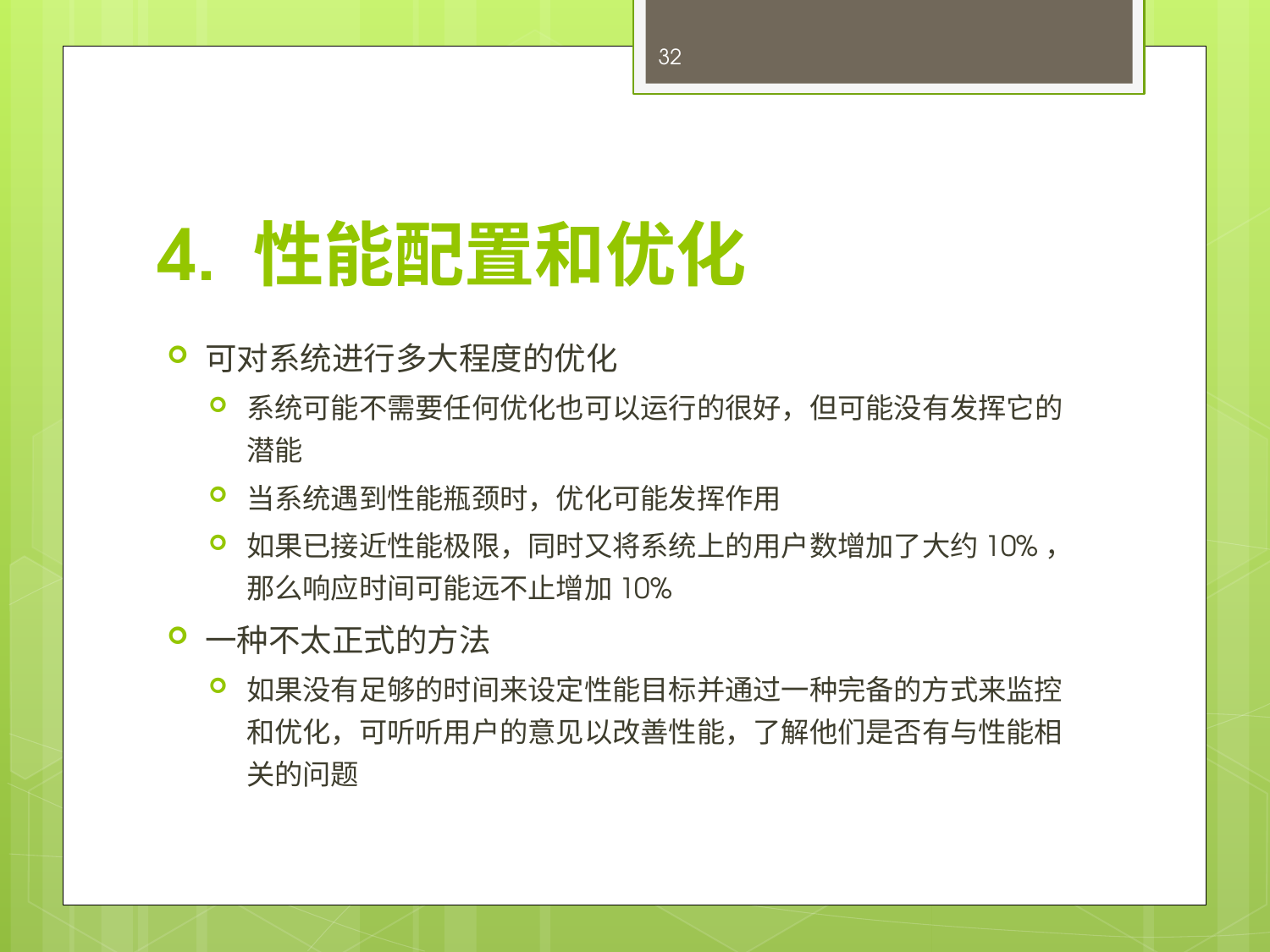

32
# 4. 性能配置和优化
可对系统进行多大程度的优化
系统可能不需要任何优化也可以运行的很好，但可能没有发挥它的潜能
当系统遇到性能瓶颈时，优化可能发挥作用
如果已接近性能极限，同时又将系统上的用户数增加了大约10%，那么响应时间可能远不止增加10%
一种不太正式的方法
如果没有足够的时间来设定性能目标并通过一种完备的方式来监控和优化，可听听用户的意见以改善性能，了解他们是否有与性能相关的问题